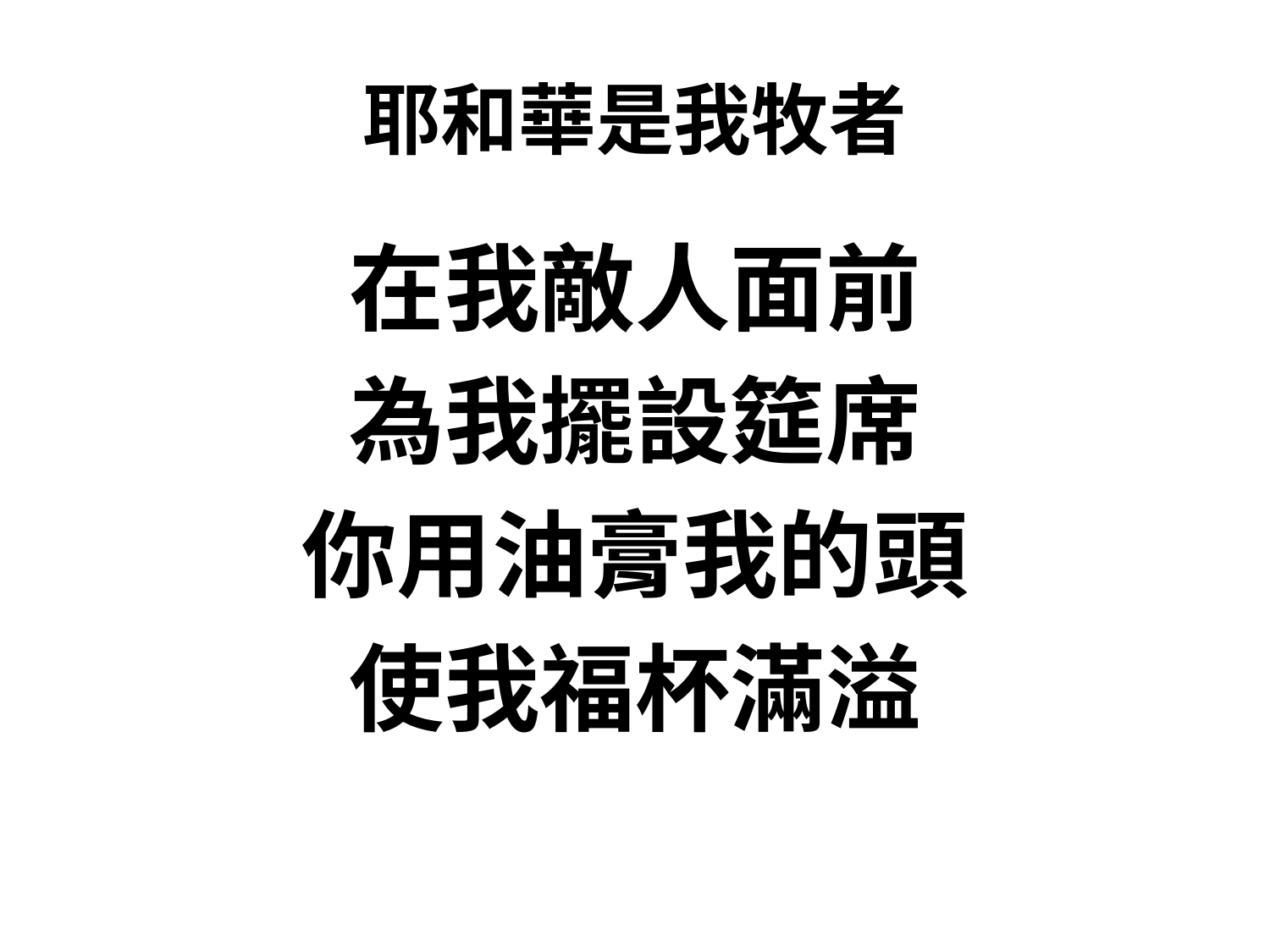

# 耶和華是我牧者
在我敵人面前
為我擺設筵席
你用油膏我的頭
使我福杯滿溢